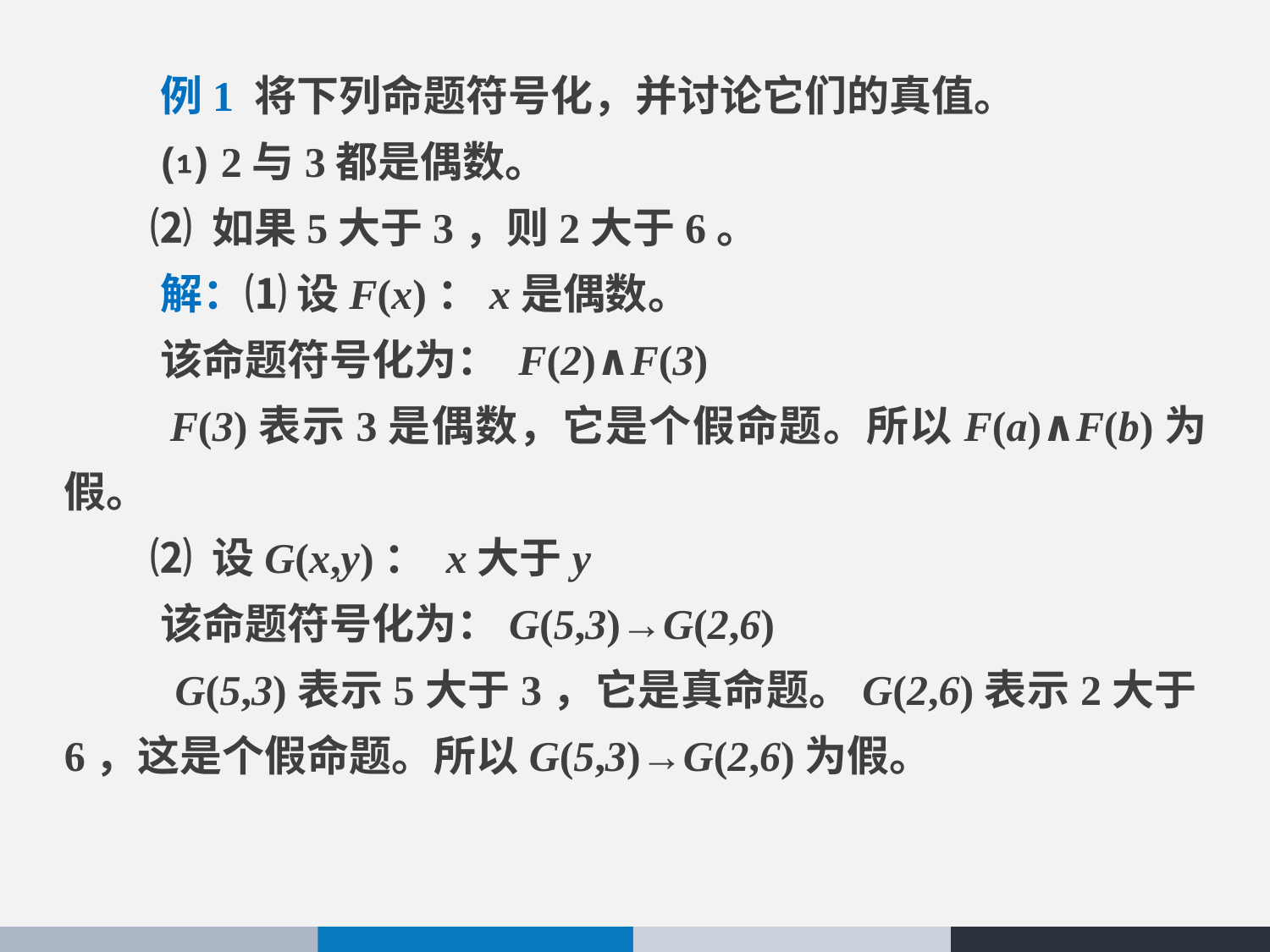

例1 将下列命题符号化，并讨论它们的真值。
         ⑴ 2与3都是偶数。
         ⑵ 如果5大于3，则2大于6。
         解：⑴ 设F(x)：x是偶数。
         该命题符号化为： F(2)∧F(3)
         F(3)表示3是偶数，它是个假命题。所以F(a)∧F(b)为假。
         ⑵ 设G(x,y)： x大于y
         该命题符号化为：G(5,3)→G(2,6)
          G(5,3)表示5大于3，它是真命题。G(2,6)表示2大于6，这是个假命题。所以G(5,3)→G(2,6)为假。